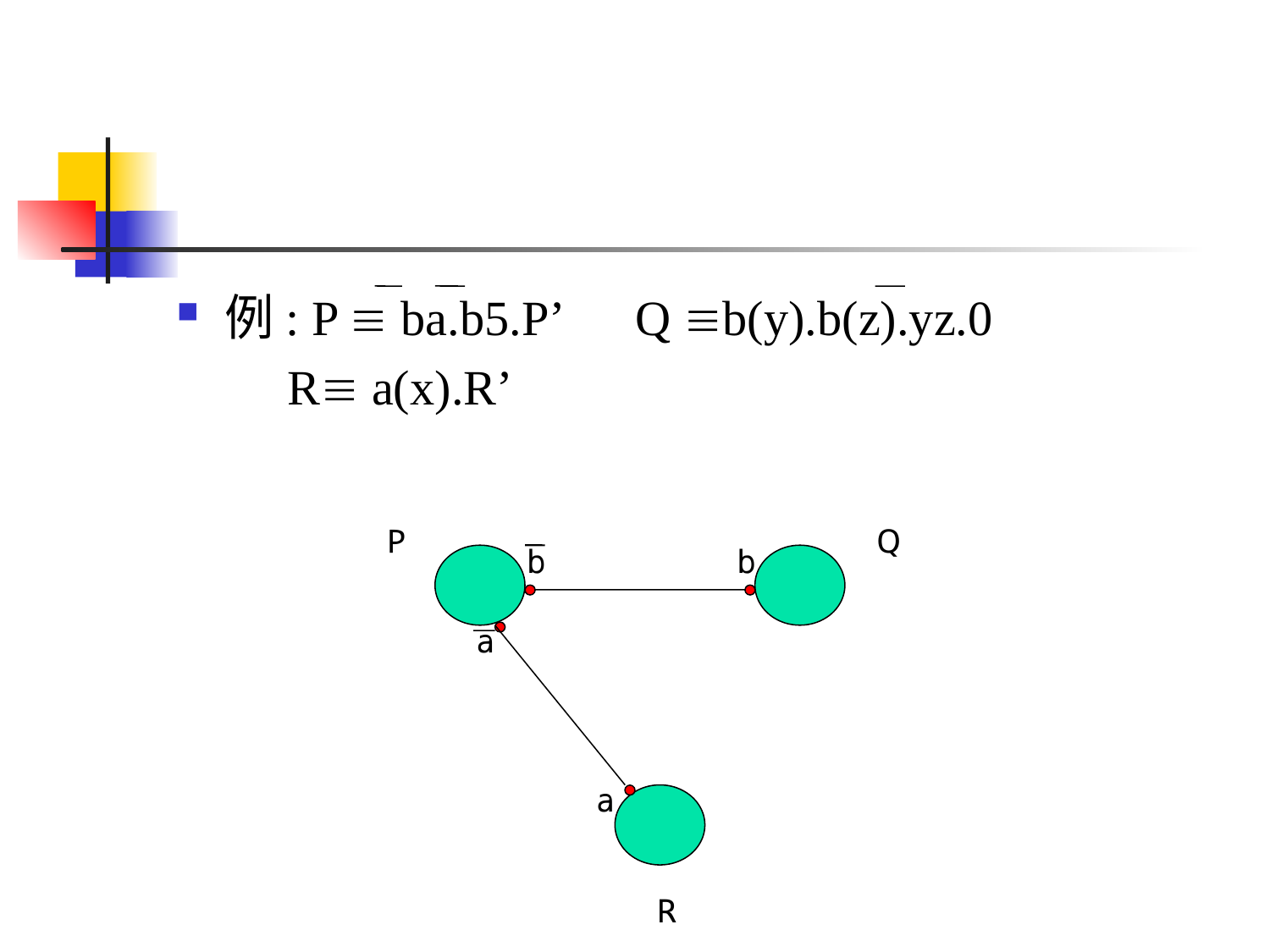

#
例: P ≡ ba.b5.P’      Q ≡b(y).b(z).yz.0
         R≡ a(x).R’

P
Q
b
b

a

a

R